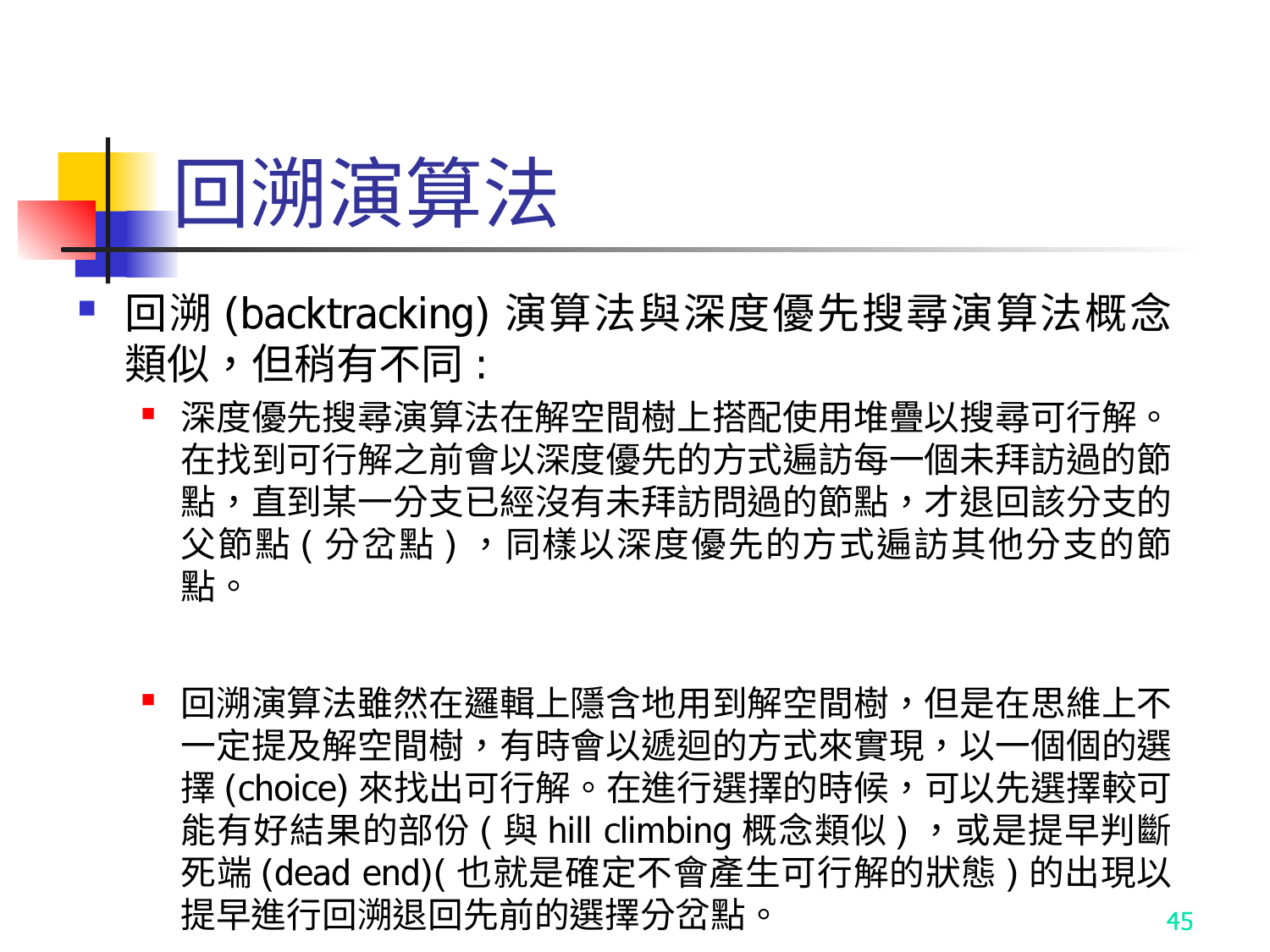

# 回溯演算法
回溯(backtracking)演算法與深度優先搜尋演算法概念類似，但稍有不同:
深度優先搜尋演算法在解空間樹上搭配使用堆疊以搜尋可行解。在找到可行解之前會以深度優先的方式遍訪每一個未拜訪過的節點，直到某一分支已經沒有未拜訪問過的節點，才退回該分支的父節點(分岔點)，同樣以深度優先的方式遍訪其他分支的節點。

回溯演算法雖然在邏輯上隱含地用到解空間樹，但是在思維上不一定提及解空間樹，有時會以遞迴的方式來實現，以一個個的選擇(choice)來找出可行解。在進行選擇的時候，可以先選擇較可能有好結果的部份(與hill climbing概念類似)，或是提早判斷死端(dead end)(也就是確定不會產生可行解的狀態)的出現以提早進行回溯退回先前的選擇分岔點。

45